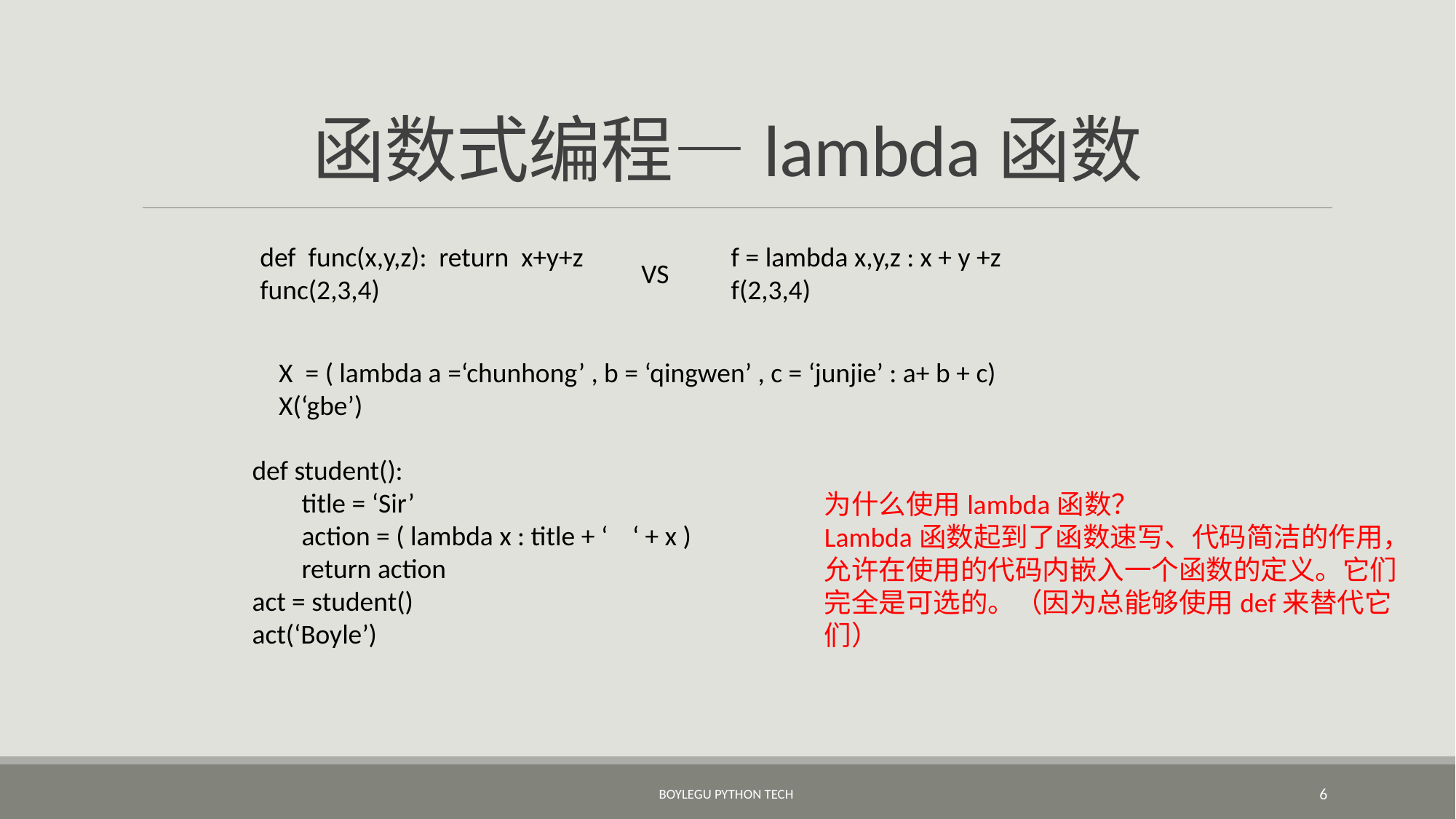

# 函数式编程—lambda函数
def  func(x,y,z):  return  x+y+z
func(2,3,4)
f = lambda x,y,z : x + y +z
f(2,3,4)
VS
X  = ( lambda a =‘chunhong’ , b = ‘qingwen’ , c = ‘junjie’ : a+ b + c)
X(‘gbe’)
def student():
        title = ‘Sir’
        action = ( lambda x : title + ‘    ‘ + x )
        return action
act = student()
act(‘Boyle’)

为什么使用lambda函数？
Lambda函数起到了函数速写、代码简洁的作用，允许在使用的代码内嵌入一个函数的定义。它们完全是可选的。（因为总能够使用def来替代它们）
BoyleGu Python Tech
6